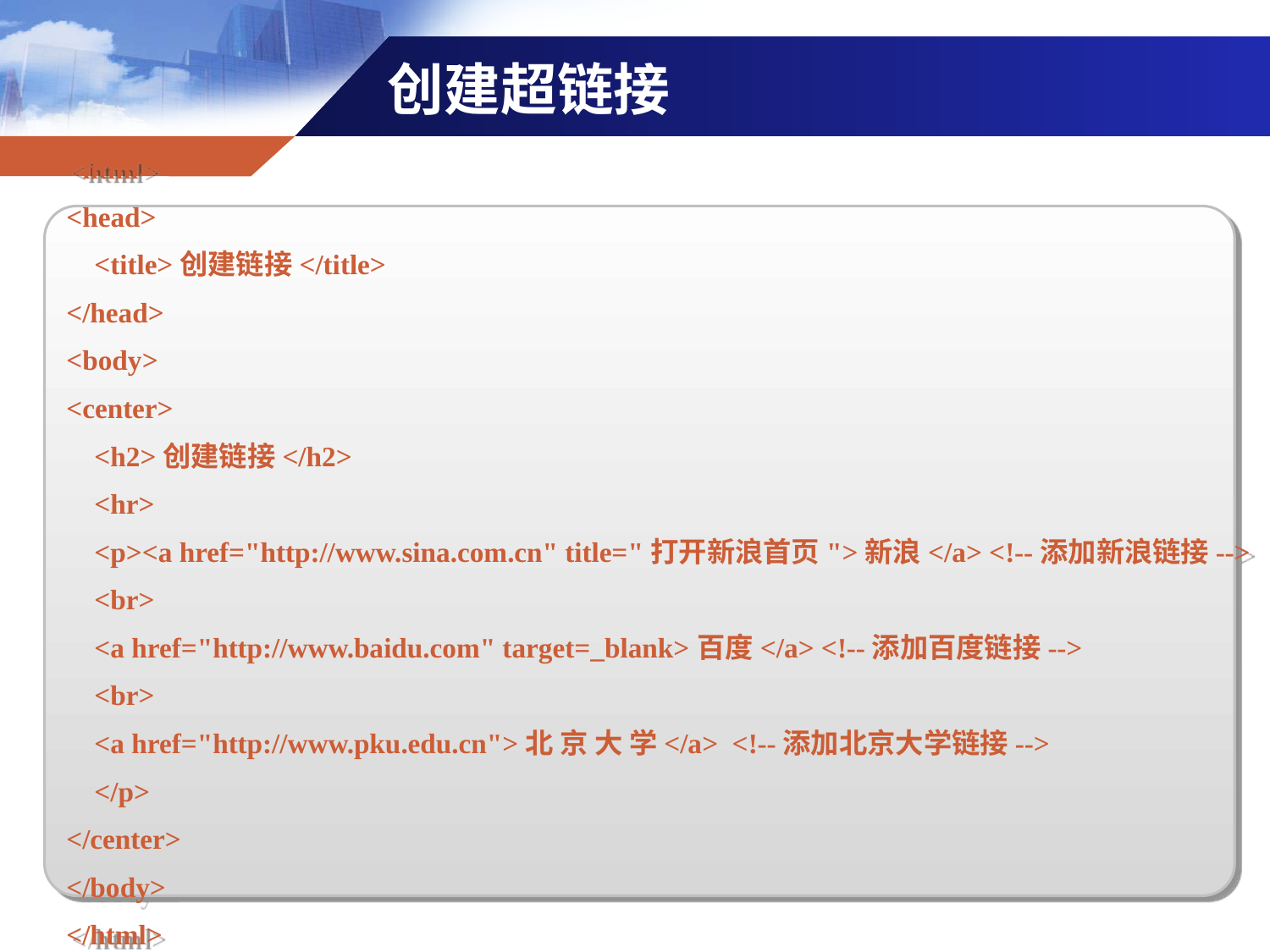

# 创建超链接
<html>
<head>
    <title>创建链接</title>
</head>
<body>
<center>
    <h2>创建链接</h2>
    <hr>
    <p><a href="http://www.sina.com.cn" title="打开新浪首页">新浪</a> <!--添加新浪链接-->
    <br>
    <a href="http://www.baidu.com" target=_blank>百度</a> <!--添加百度链接-->
    <br>
    <a href="http://www.pku.edu.cn">北 京 大 学</a>  <!--添加北京大学链接-->
    </p>
</center>
</body>
</html>